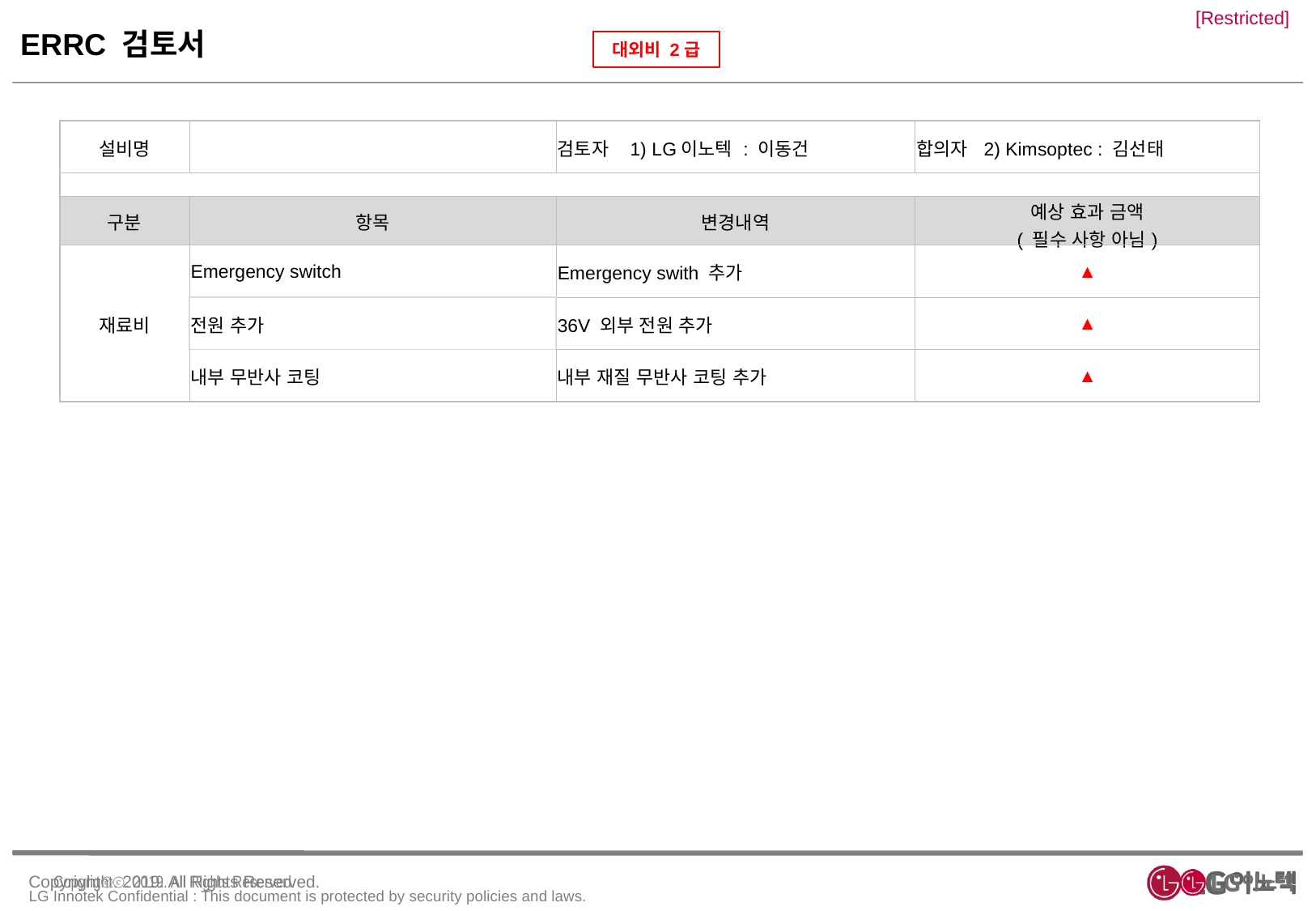

ERRC 검토서
| 설비명 |  | 검토자 1) LG이노텍 : 이동건 | 합의자 2) Kimsoptec : 김선태 |
| --- | --- | --- | --- |
|  |  |  |  |
| 구분 | 항목 | 변경내역 | 예상 효과 금액 ( 필수 사항 아님) |
| 재료비 | Emergency switch | Emergency swith 추가 | ▲ |
|  | 전원 추가 | 36V 외부 전원 추가 | ▲ |
|  | 내부 무반사 코팅 | 내부 재질 무반사 코팅 추가 | ▲ |